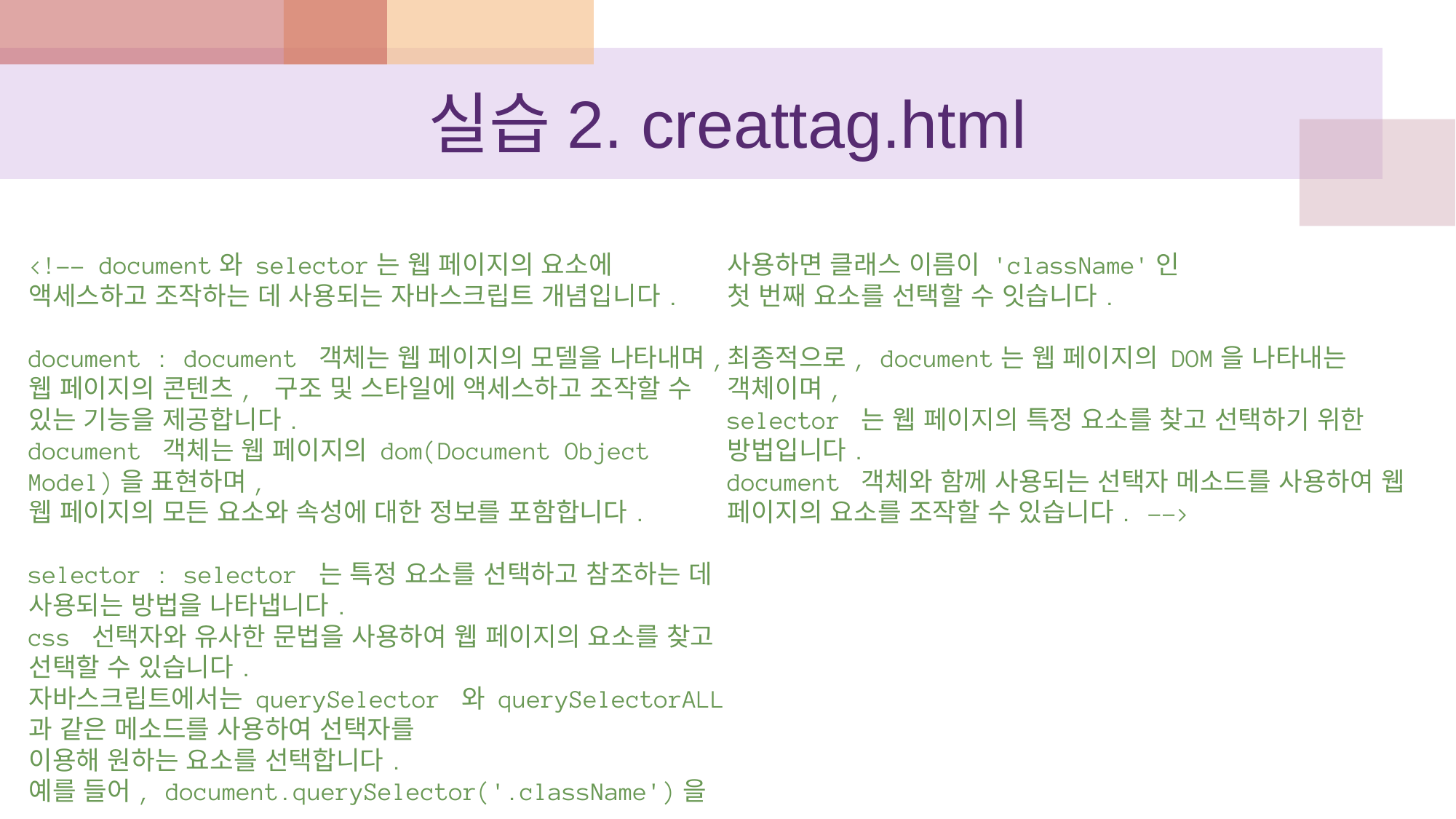

# 실습2. creattag.html
<!-- document와 selector는 웹 페이지의 요소에 액세스하고 조작하는 데 사용되는 자바스크립트 개념입니다.
document : document 객체는 웹 페이지의 모델을 나타내며,
웹 페이지의 콘텐츠, 구조 및 스타일에 액세스하고 조작할 수 있는 기능을 제공합니다.
document 객체는 웹 페이지의 dom(Document Object Model)을 표현하며,
웹 페이지의 모든 요소와 속성에 대한 정보를 포함합니다.
selector : selector 는 특정 요소를 선택하고 참조하는 데 사용되는 방법을 나타냅니다.
css 선택자와 유사한 문법을 사용하여 웹 페이지의 요소를 찾고 선택할 수 있습니다.
자바스크립트에서는 querySelector 와 querySelectorALL 과 같은 메소드를 사용하여 선택자를
이용해 원하는 요소를 선택합니다.
예를 들어, document.querySelector('.className')을 사용하면 클래스 이름이 'className'인
첫 번째 요소를 선택할 수 잇습니다.
최종적으로, document는 웹 페이지의 DOM을 나타내는 객체이며,
selector 는 웹 페이지의 특정 요소를 찾고 선택하기 위한 방법입니다.
document 객체와 함께 사용되는 선택자 메소드를 사용하여 웹 페이지의 요소를 조작할 수 있습니다. -->